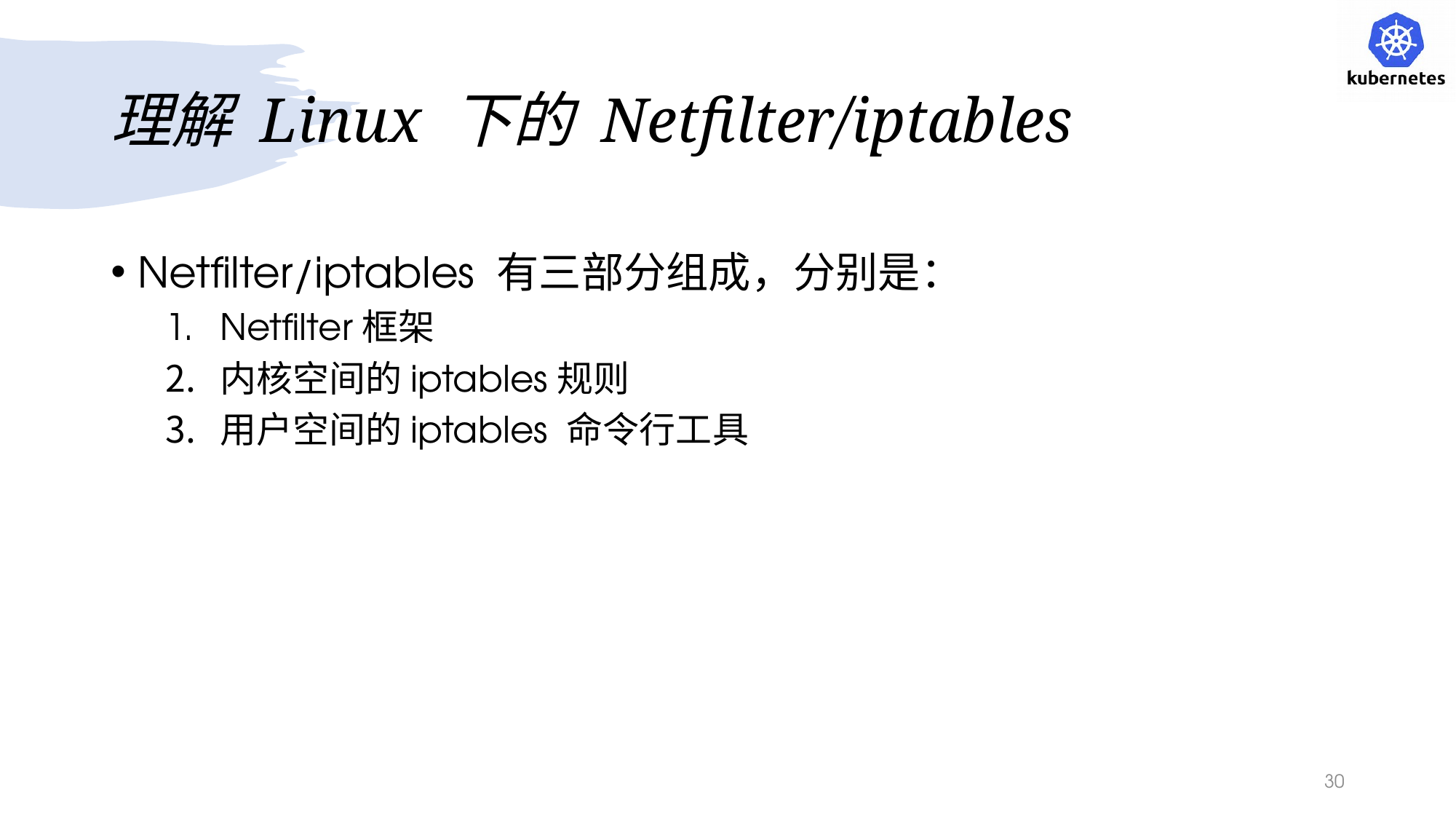

# 理解 Linux 下的 Netfilter/iptables
Netfilter/iptables 有三部分组成，分别是：
Netfilter框架
内核空间的iptables规则
用户空间的iptables 命令行工具
30